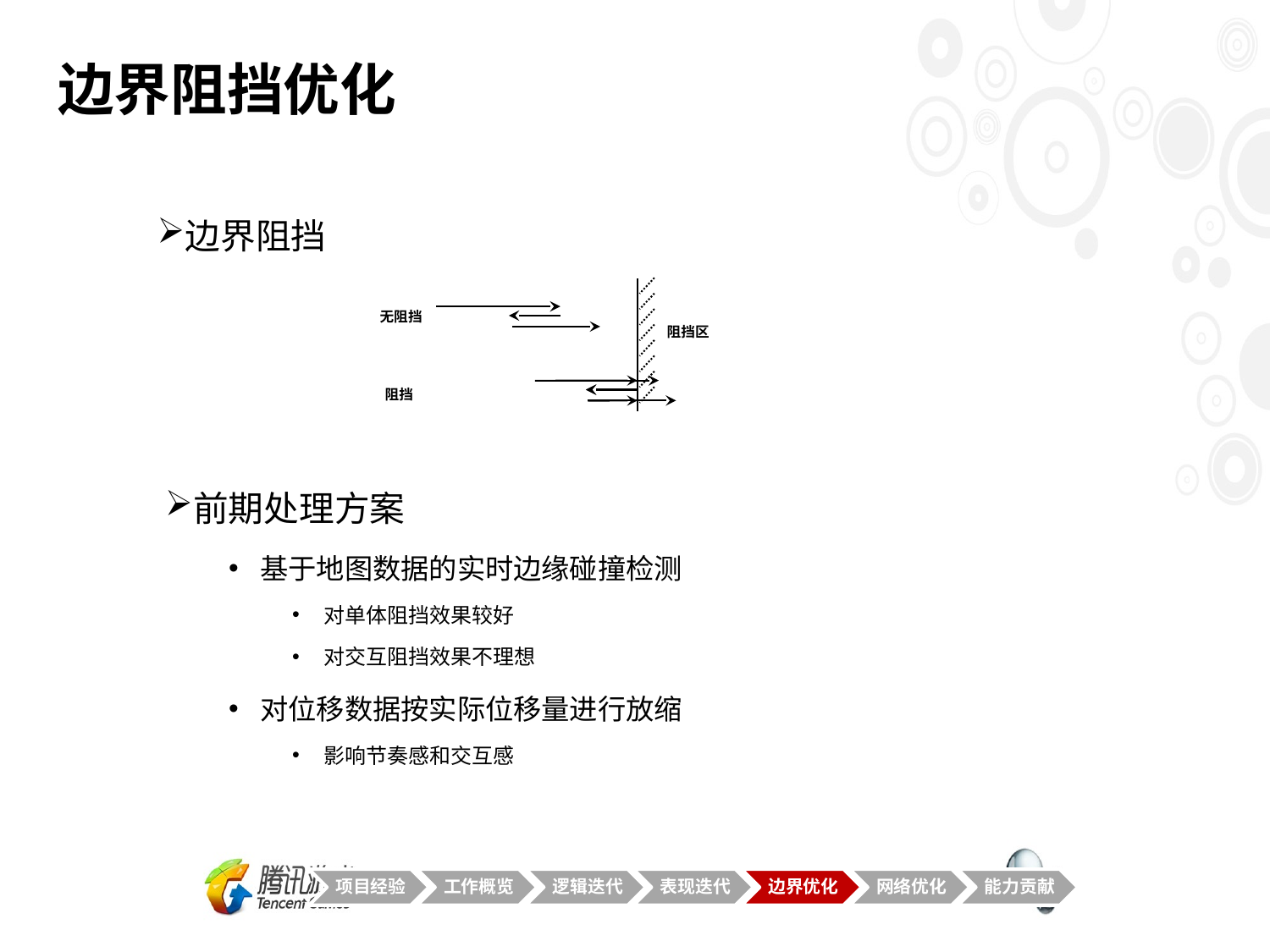

# 边界阻挡优化
边界阻挡
阻挡区
无阻挡
阻挡
前期处理方案
基于地图数据的实时边缘碰撞检测
对单体阻挡效果较好
对交互阻挡效果不理想
对位移数据按实际位移量进行放缩
影响节奏感和交互感
项目经验
工作概览
逻辑迭代
表现迭代
边界优化
网络优化
能力贡献